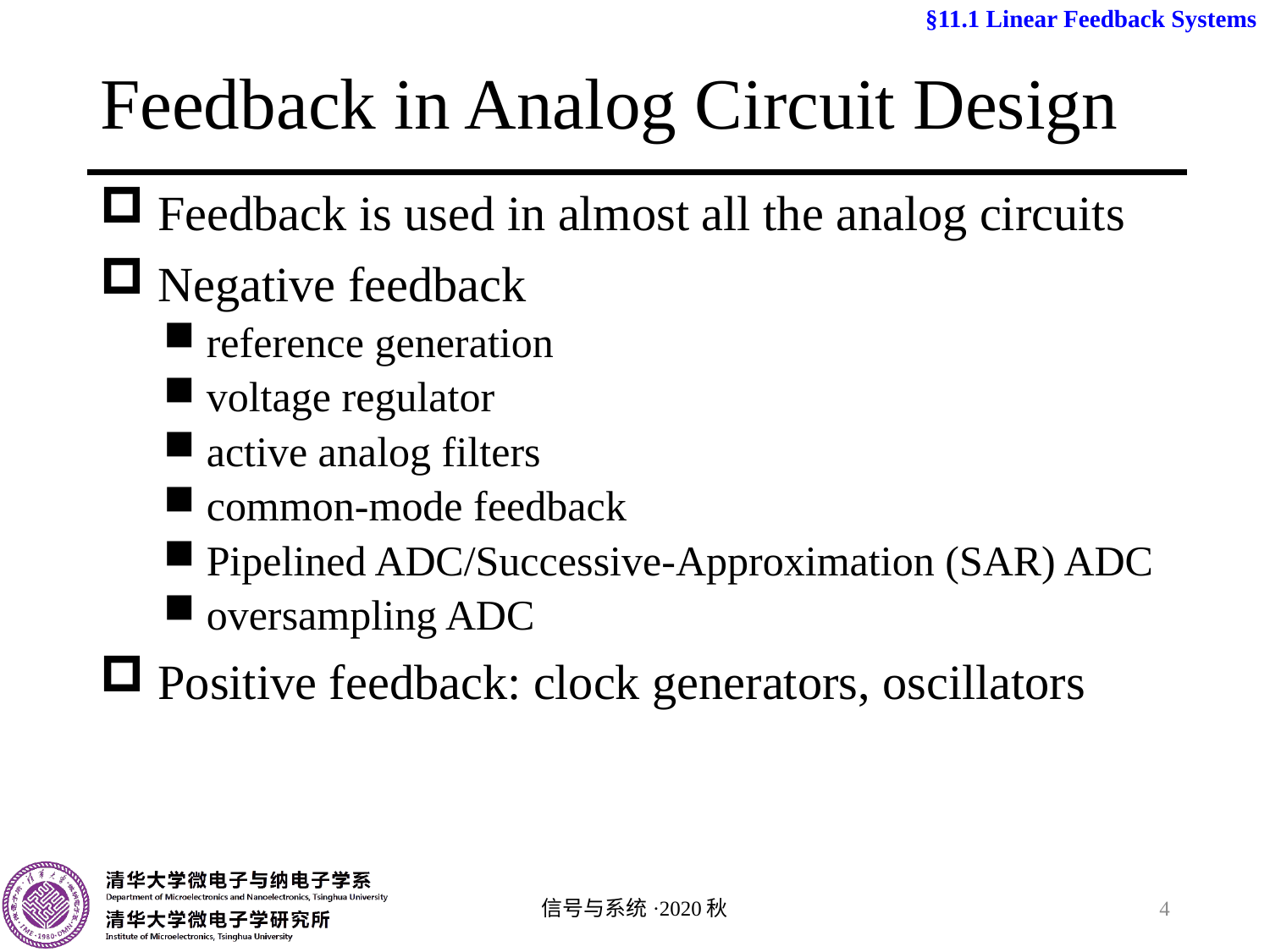

§11.1 Linear Feedback Systems
# Feedback in Analog Circuit Design
 Feedback is used in almost all the analog circuits
 Negative feedback
 reference generation
 voltage regulator
 active analog filters
 common-mode feedback
 Pipelined ADC/Successive-Approximation (SAR) ADC
 oversampling ADC
 Positive feedback: clock generators, oscillators
信号与系统·2020秋
4